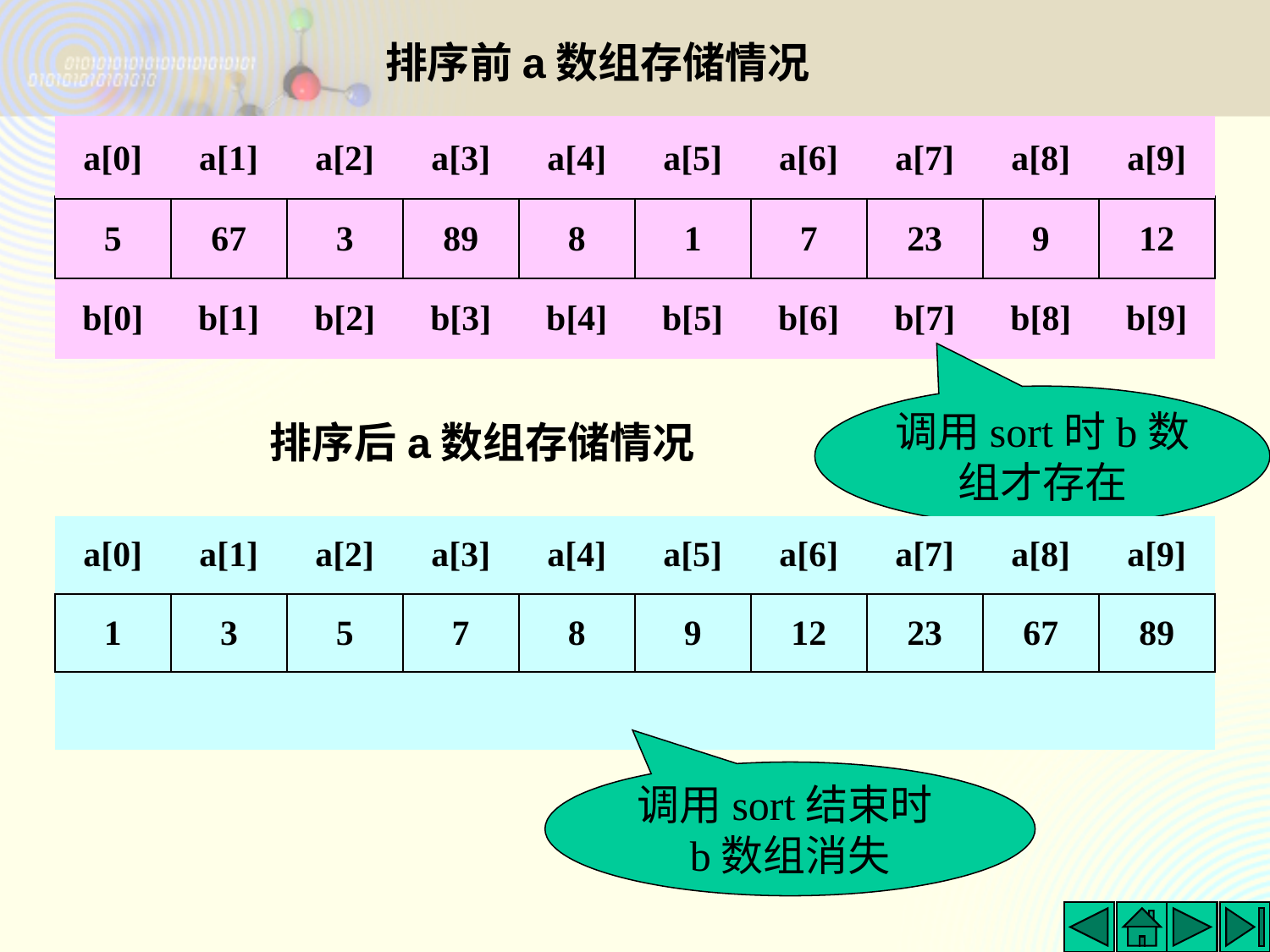

排序前a数组存储情况
| a[0] | a[1] | a[2] | a[3] | a[4] | a[5] | a[6] | a[7] | a[8] | a[9] |
| --- | --- | --- | --- | --- | --- | --- | --- | --- | --- |
| 5 | 67 | 3 | 89 | 8 | 1 | 7 | 23 | 9 | 12 |
|  |  |  |  |  |  |  |  |  |  |
| a[0] | a[1] | a[2] | a[3] | a[4] | a[5] | a[6] | a[7] | a[8] | a[9] |
| --- | --- | --- | --- | --- | --- | --- | --- | --- | --- |
| 5 | 67 | 3 | 89 | 8 | 1 | 7 | 23 | 9 | 12 |
| b[0] | b[1] | b[2] | b[3] | b[4] | b[5] | b[6] | b[7] | b[8] | b[9] |

调用sort时b数组才存在
排序后a数组存储情况

| a[0] | a[1] | a[2] | a[3] | a[4] | a[5] | a[6] | a[7] | a[8] | a[9] |
| --- | --- | --- | --- | --- | --- | --- | --- | --- | --- |
| 1 | 3 | 5 | 7 | 8 | 9 | 12 | 23 | 67 | 89 |
| b[0] | b[1] | b[2] | b[3] | b[4] | b[5] | b[6] | b[7] | b[8] | b[9] |
| a[0] | a[1] | a[2] | a[3] | a[4] | a[5] | a[6] | a[7] | a[8] | a[9] |
| --- | --- | --- | --- | --- | --- | --- | --- | --- | --- |
| 1 | 3 | 5 | 7 | 8 | 9 | 12 | 23 | 67 | 89 |
|  |  |  |  |  |  |  |  |  |  |
调用sort结束时b数组消失